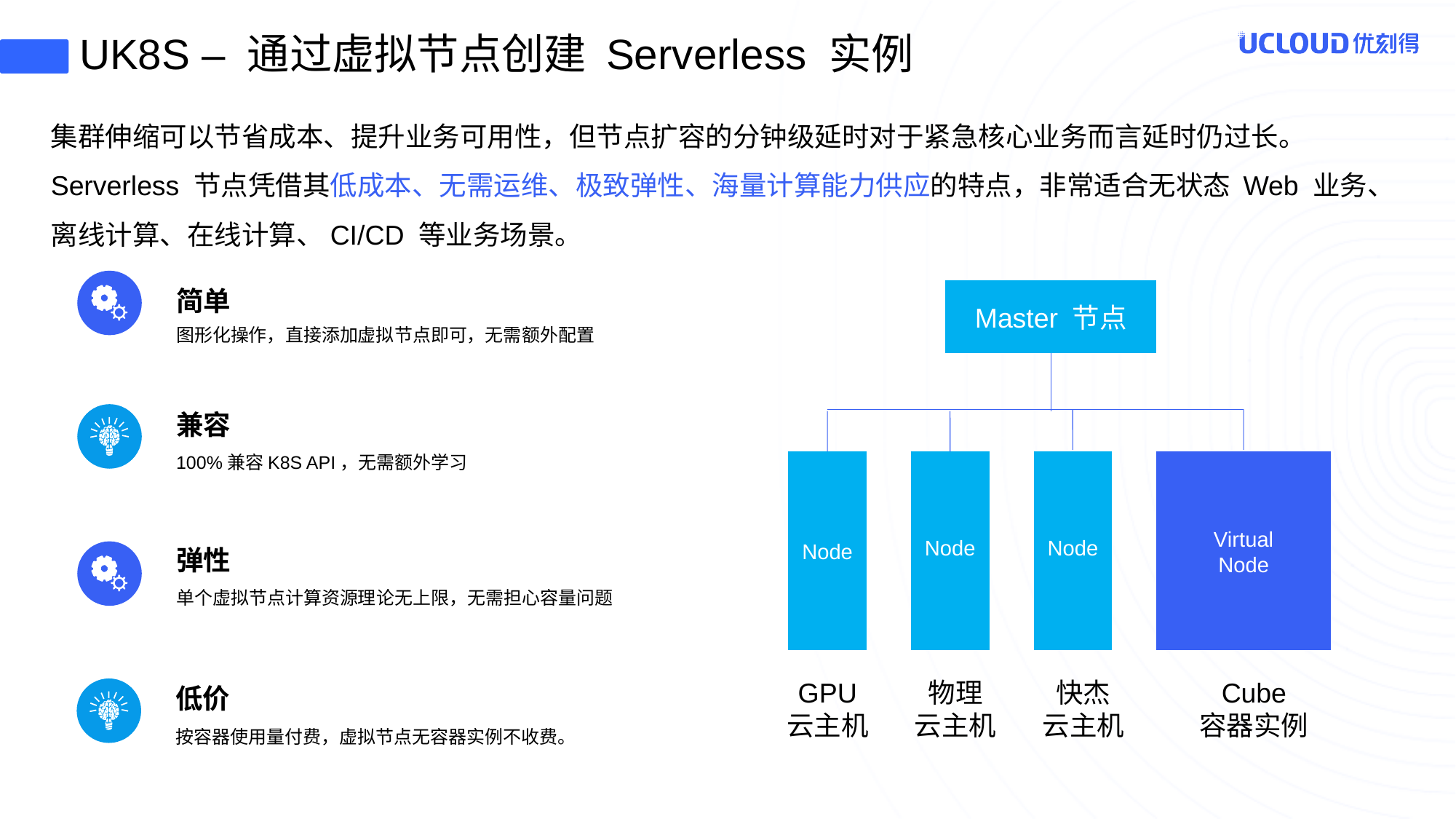

UK8S – 通过虚拟节点创建 Serverless 实例

集群伸缩可以节省成本、提升业务可用性，但节点扩容的分钟级延时对于紧急核心业务而言延时仍过长。
Serverless 节点凭借其低成本、无需运维、极致弹性、海量计算能力供应的特点，非常适合无状态 Web 业务、离线计算、在线计算、CI/CD 等业务场景。

简单
图形化操作，直接添加虚拟节点即可，无需额外配置
Master 节点

兼容
100%兼容K8S API，无需额外学习
Node

Node

Node

Virtual
Node

弹性
单个虚拟节点计算资源理论无上限，无需担心容量问题
Cube
容器实例
GPU
云主机
物理
云主机
快杰
云主机

低价
按容器使用量付费，虚拟节点无容器实例不收费。